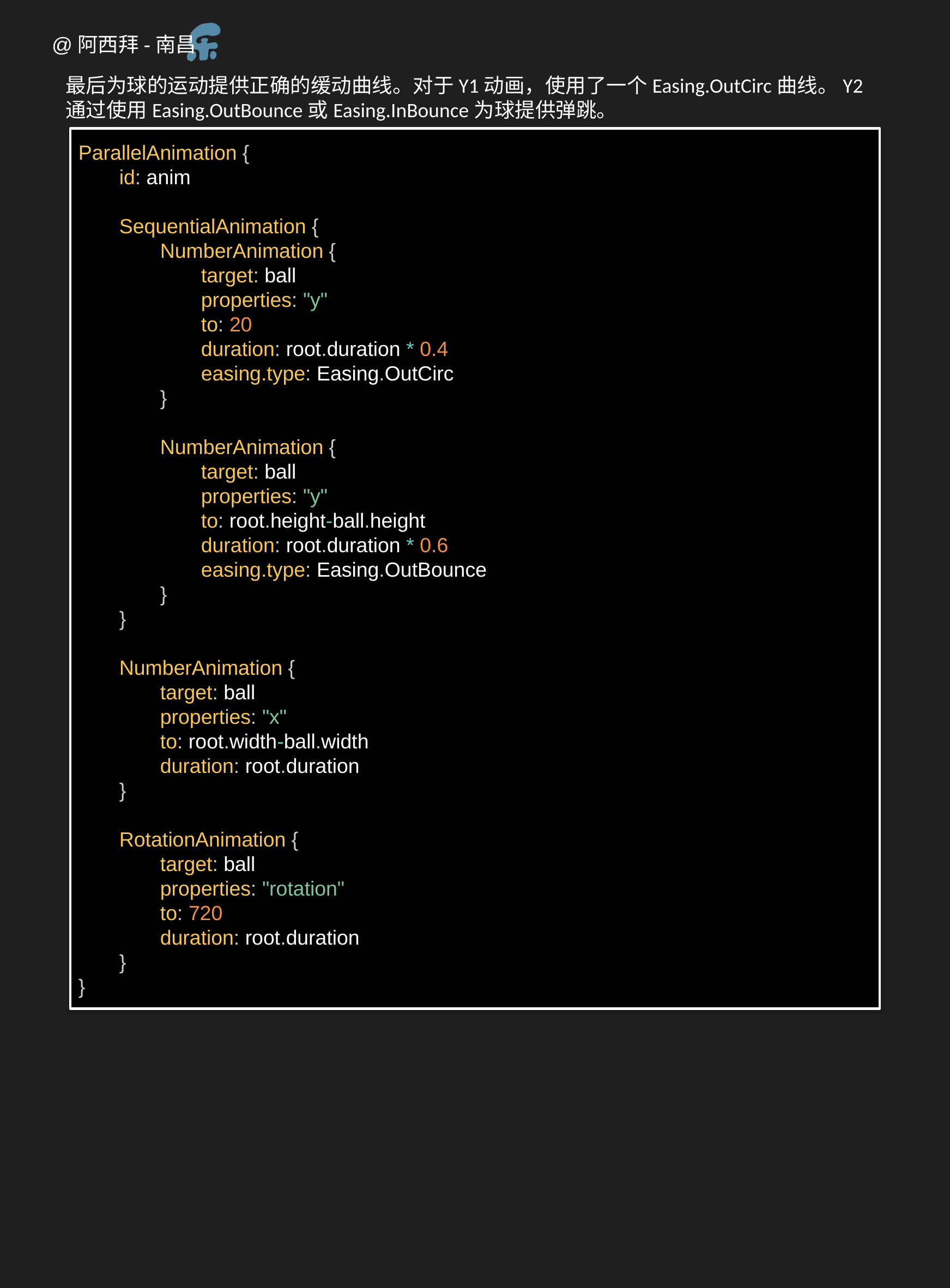

最后为球的运动提供正确的缓动曲线。对于Y1动画，使用了一个Easing.OutCirc曲线。Y2通过使用Easing.OutBounce或Easing.InBounce为球提供弹跳。
ParallelAnimation {
id: anim

SequentialAnimation {
NumberAnimation {
target: ball
properties: "y"
to: 20
duration: root.duration * 0.4
easing.type: Easing.OutCirc
}

NumberAnimation {
target: ball
properties: "y"
to: root.height-ball.height
duration: root.duration * 0.6
easing.type: Easing.OutBounce
}
}

NumberAnimation {
target: ball
properties: "x"
to: root.width-ball.width
duration: root.duration
}

RotationAnimation {
target: ball
properties: "rotation"
to: 720
duration: root.duration
}
}